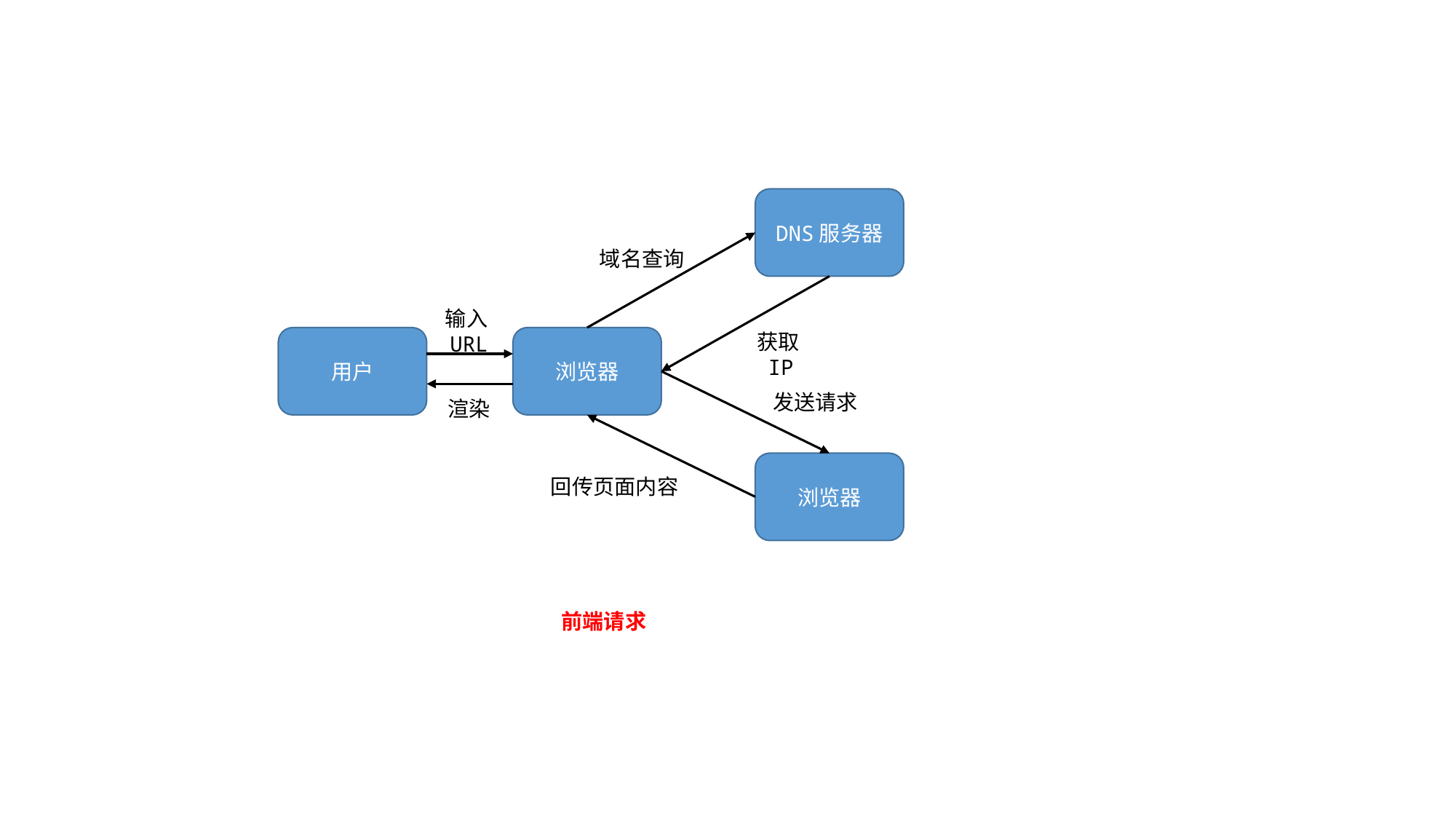

DNS服务器
域名查询
输入URL
获取IP
用户
浏览器
发送请求
渲染
浏览器
回传页面内容
前端请求